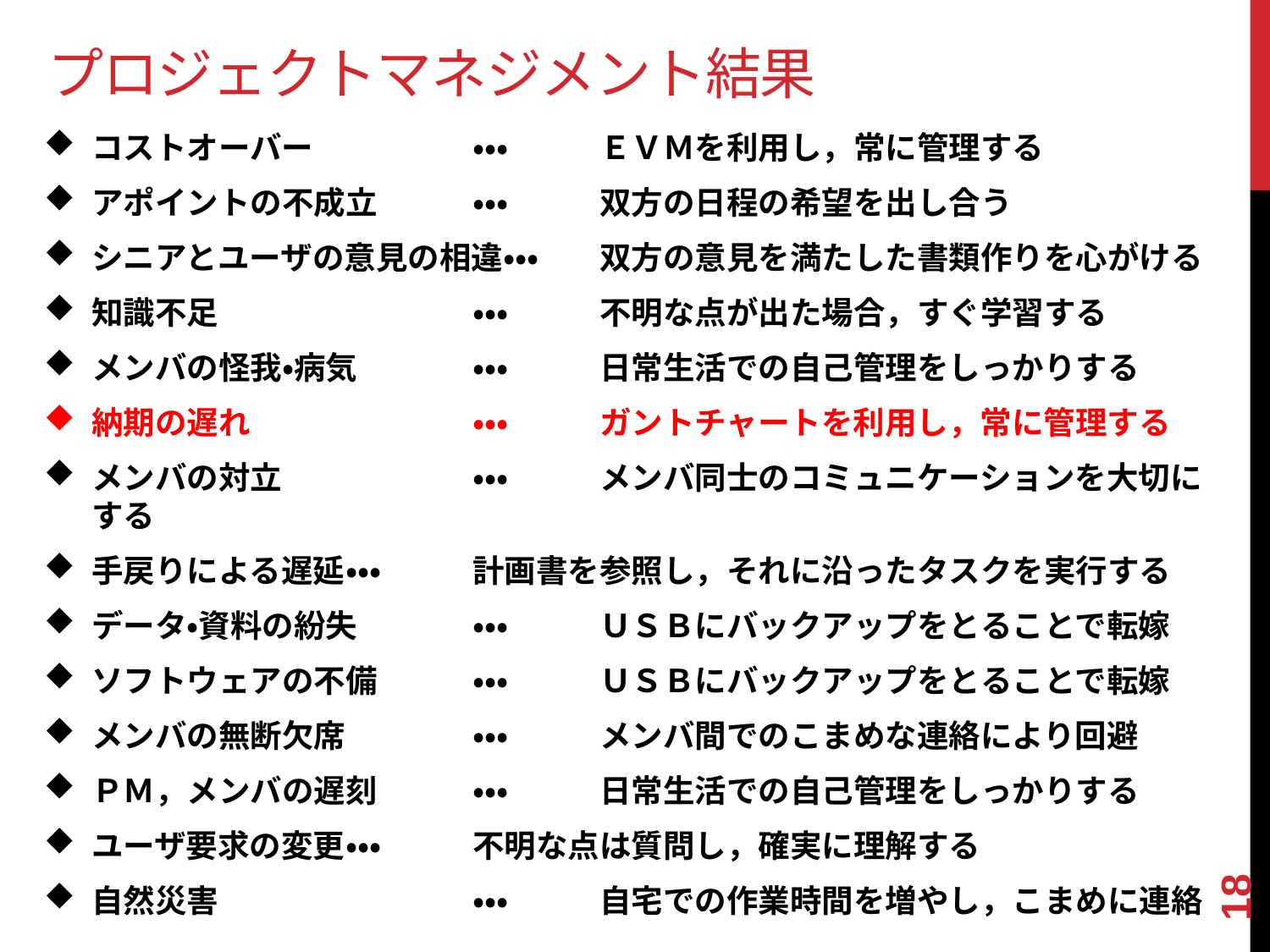

プロジェクトマネジメント結果
コストオーバー		・・・	ＥＶＭを利用し，常に管理する
アポイントの不成立	・・・	双方の日程の希望を出し合う
シニアとユーザの意見の相違・・・	双方の意見を満たした書類作りを心がける
知識不足		・・・	不明な点が出た場合，すぐ学習する
メンバの怪我・病気	・・・	日常生活での自己管理をしっかりする
納期の遅れ		・・・	ガントチャートを利用し，常に管理する
メンバの対立		・・・	メンバ同士のコミュニケーションを大切にする
手戻りによる遅延	・・・	計画書を参照し，それに沿ったタスクを実行する
データ・資料の紛失	・・・	ＵＳＢにバックアップをとることで転嫁
ソフトウェアの不備	・・・	ＵＳＢにバックアップをとることで転嫁
メンバの無断欠席	・・・	メンバ間でのこまめな連絡により回避
ＰＭ，メンバの遅刻	・・・	日常生活での自己管理をしっかりする
ユーザ要求の変更	・・・	不明な点は質問し，確実に理解する
自然災害		・・・	自宅での作業時間を増やし，こまめに連絡

18